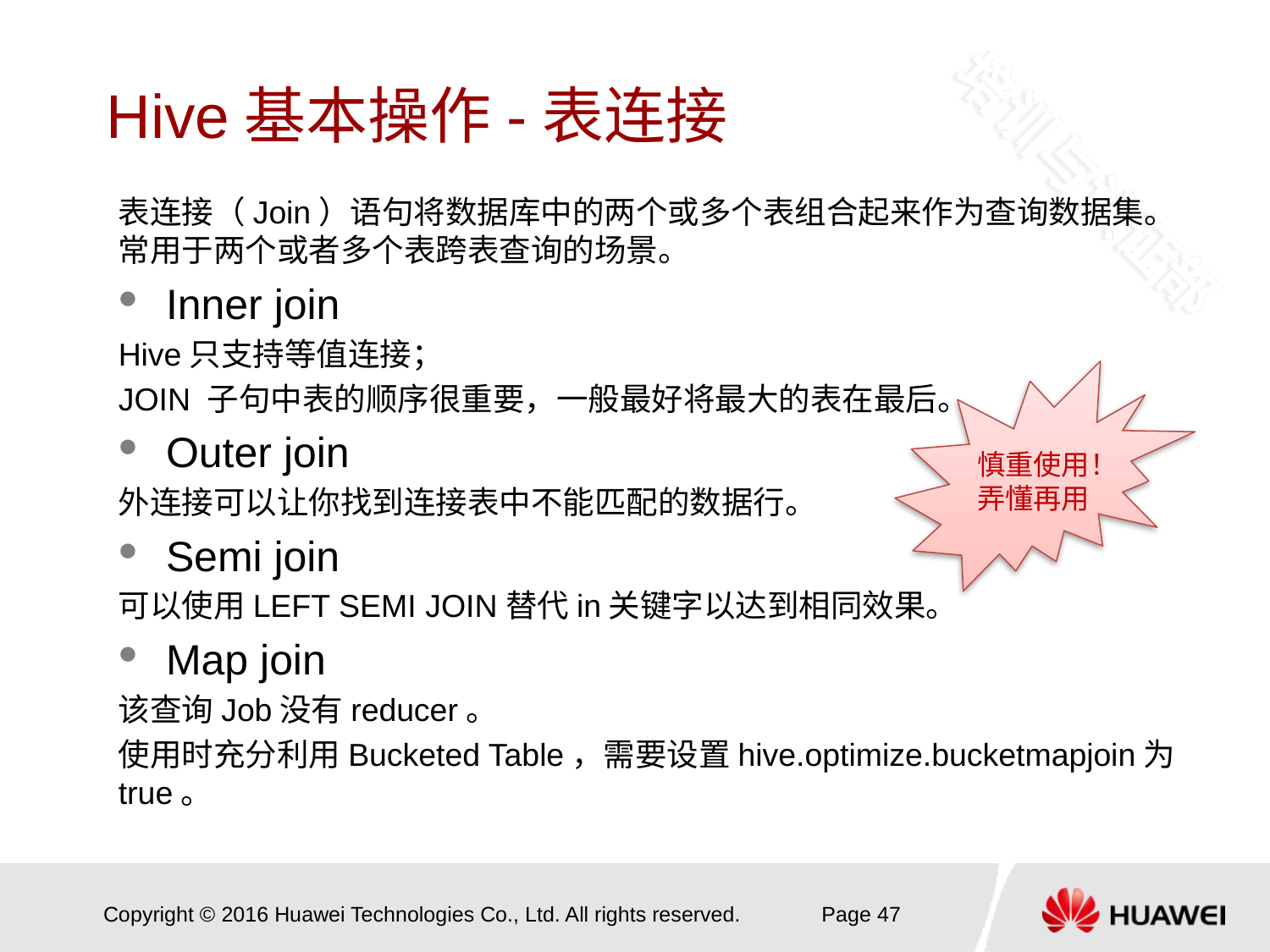

# Hive基本操作-表连接
表连接（Join）语句将数据库中的两个或多个表组合起来作为查询数据集。常用于两个或者多个表跨表查询的场景。
Inner join
Hive只支持等值连接；
JOIN 子句中表的顺序很重要，一般最好将最大的表在最后。
Outer join
外连接可以让你找到连接表中不能匹配的数据行。
Semi join
可以使用LEFT SEMI JOIN替代in关键字以达到相同效果。
Map join
该查询Job没有reducer。
使用时充分利用Bucketed Table，需要设置hive.optimize.bucketmapjoin为true。

慎重使用！
弄懂再用